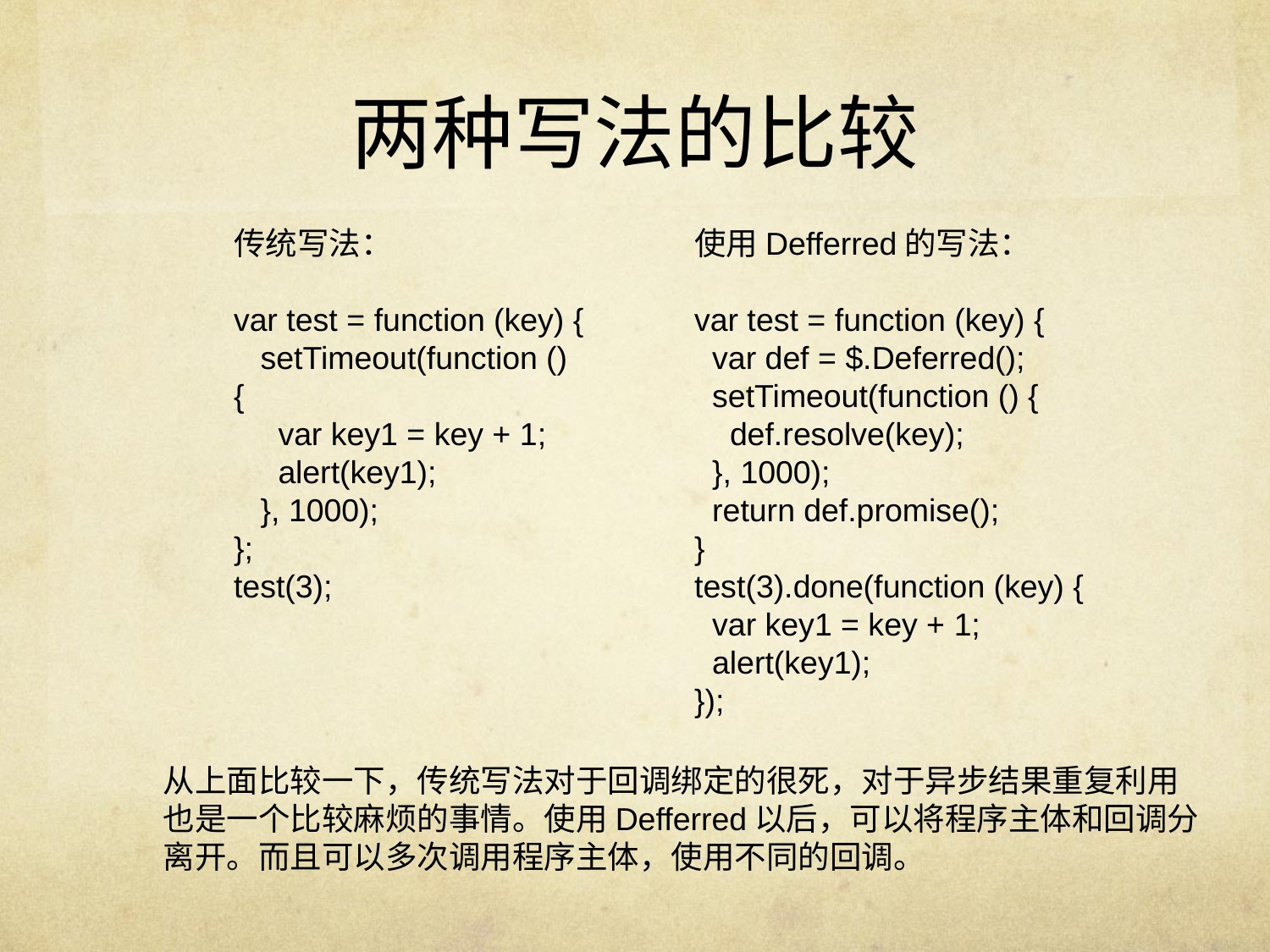

# 两种写法的比较
传统写法：

var test = function (key) {
   setTimeout(function () {
     var key1 = key + 1;
     alert(key1);
   }, 1000);
};
test(3);
使用Defferred的写法：

var test = function (key) {
  var def = $.Deferred();
  setTimeout(function () {
    def.resolve(key);
  }, 1000);
  return def.promise();
}
test(3).done(function (key) {
  var key1 = key + 1;
  alert(key1);
});
从上面比较一下，传统写法对于回调绑定的很死，对于异步结果重复利用也是一个比较麻烦的事情。使用Defferred以后，可以将程序主体和回调分离开。而且可以多次调用程序主体，使用不同的回调。